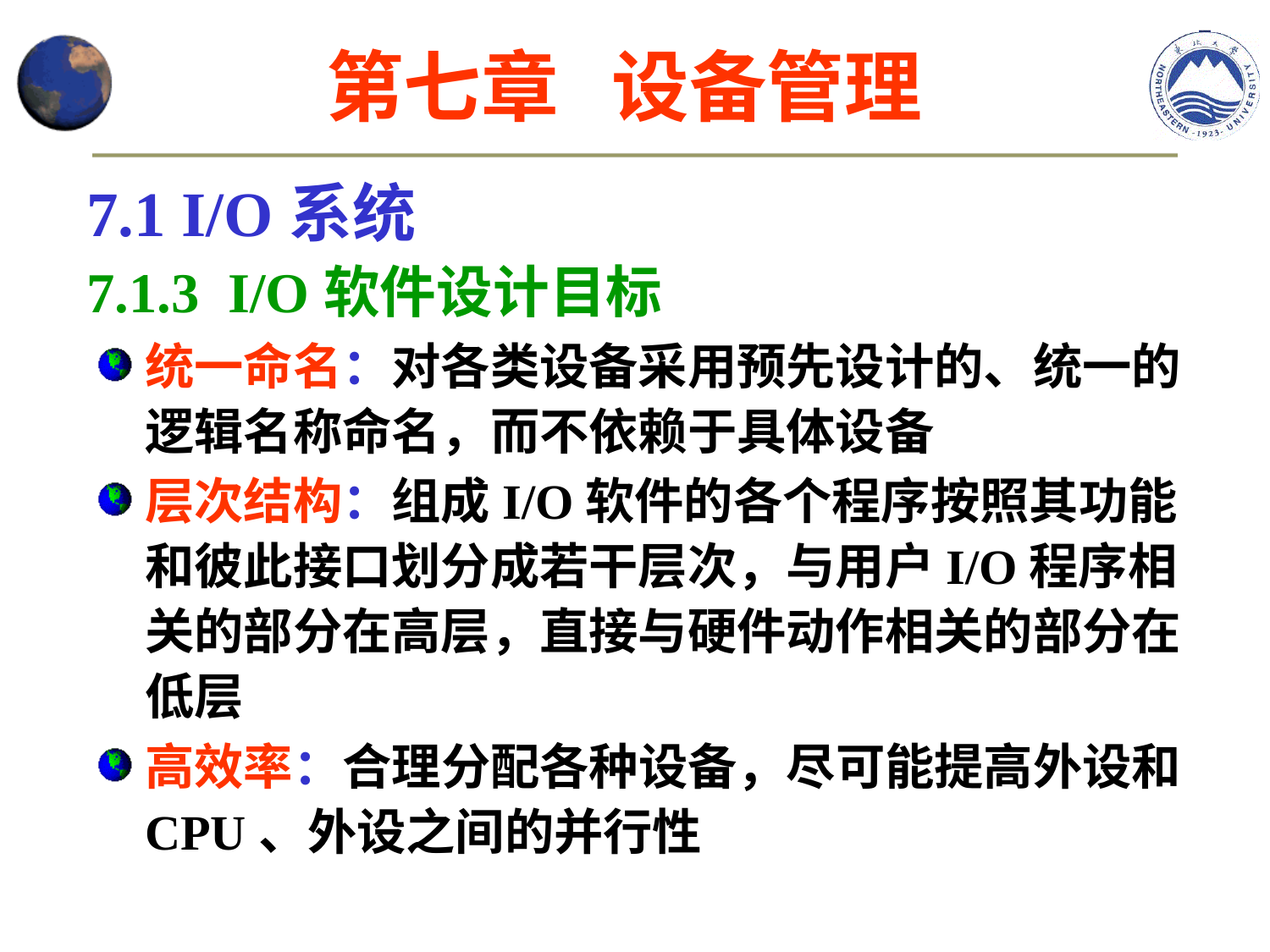

第七章   设备管理
7.1 I/O系统
7.1.3  I/O软件设计目标
统一命名：对各类设备采用预先设计的、统一的逻辑名称命名，而不依赖于具体设备
层次结构：组成I/O软件的各个程序按照其功能和彼此接口划分成若干层次，与用户I/O程序相关的部分在高层，直接与硬件动作相关的部分在低层
高效率：合理分配各种设备，尽可能提高外设和CPU、外设之间的并行性